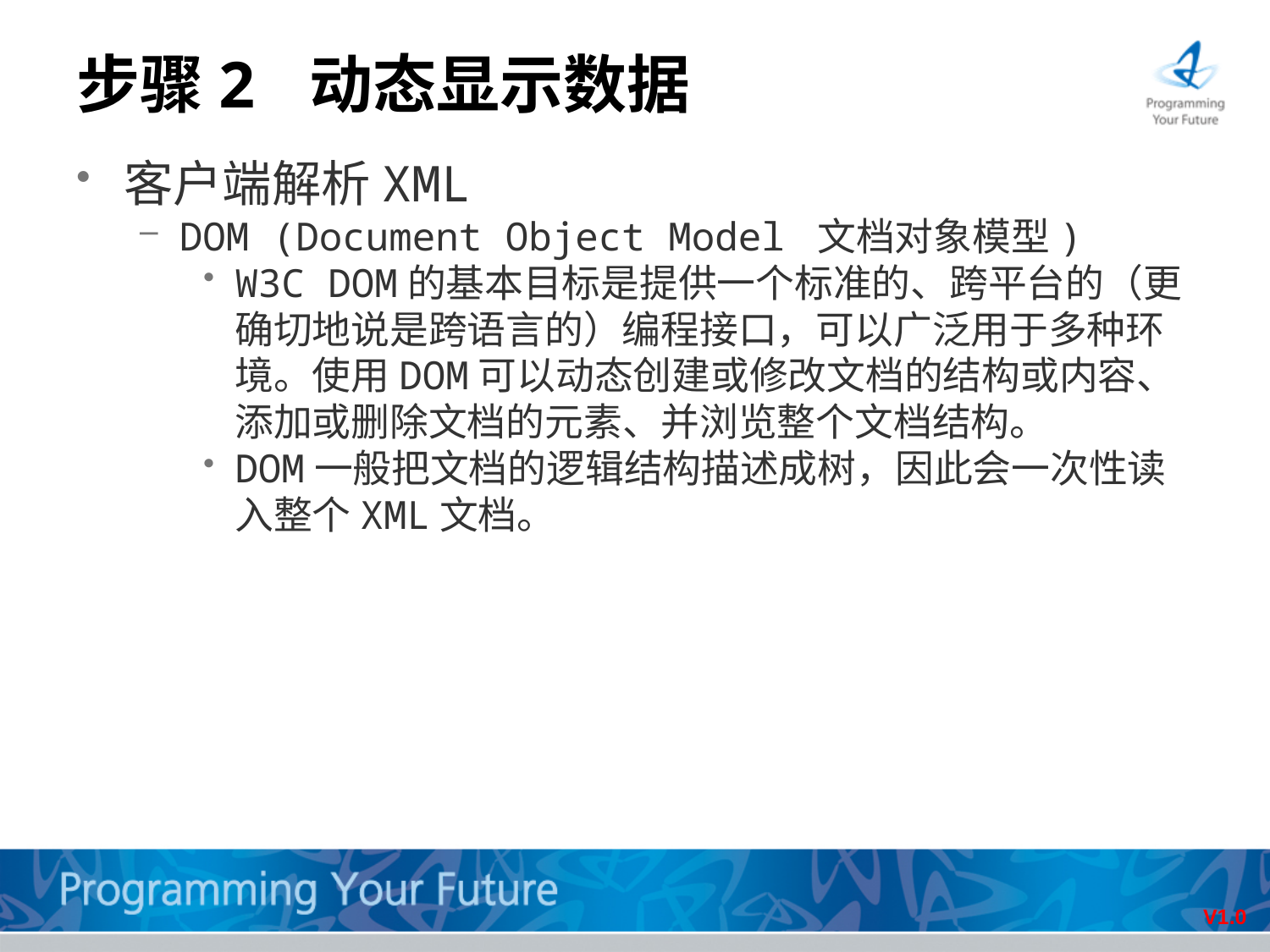

# 步骤2 动态显示数据
客户端解析XML
DOM (Document Object Model 文档对象模型)
W3C DOM的基本目标是提供一个标准的、跨平台的（更确切地说是跨语言的）编程接口，可以广泛用于多种环境。使用DOM可以动态创建或修改文档的结构或内容、添加或删除文档的元素、并浏览整个文档结构。
DOM一般把文档的逻辑结构描述成树，因此会一次性读入整个XML文档。